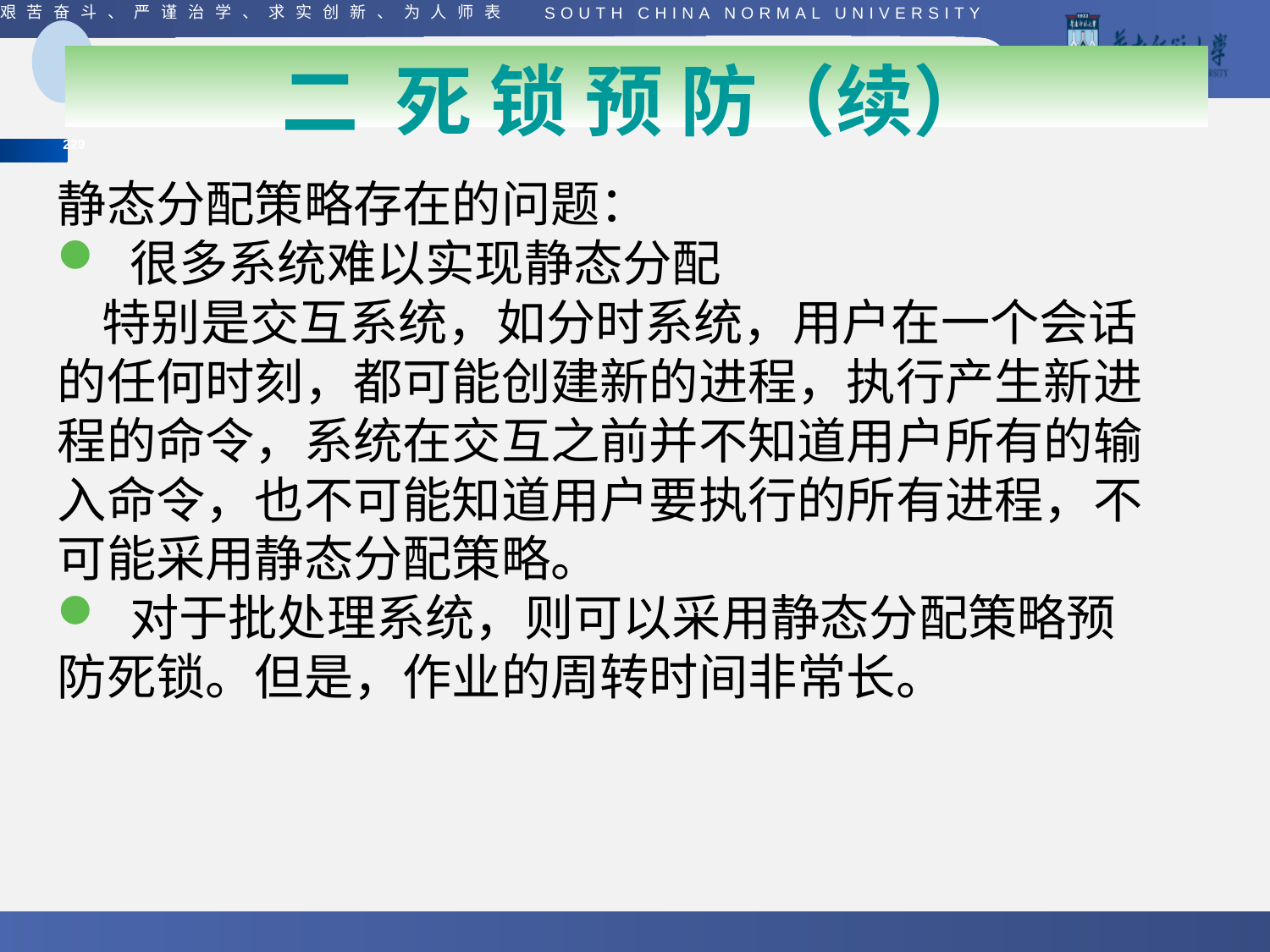

二  死 锁 预 防（续）
静态分配策略存在的问题：
 很多系统难以实现静态分配
   特别是交互系统，如分时系统，用户在一个会话的任何时刻，都可能创建新的进程，执行产生新进程的命令，系统在交互之前并不知道用户所有的输入命令，也不可能知道用户要执行的所有进程，不可能采用静态分配策略。
 对于批处理系统，则可以采用静态分配策略预防死锁。但是，作业的周转时间非常长。

229